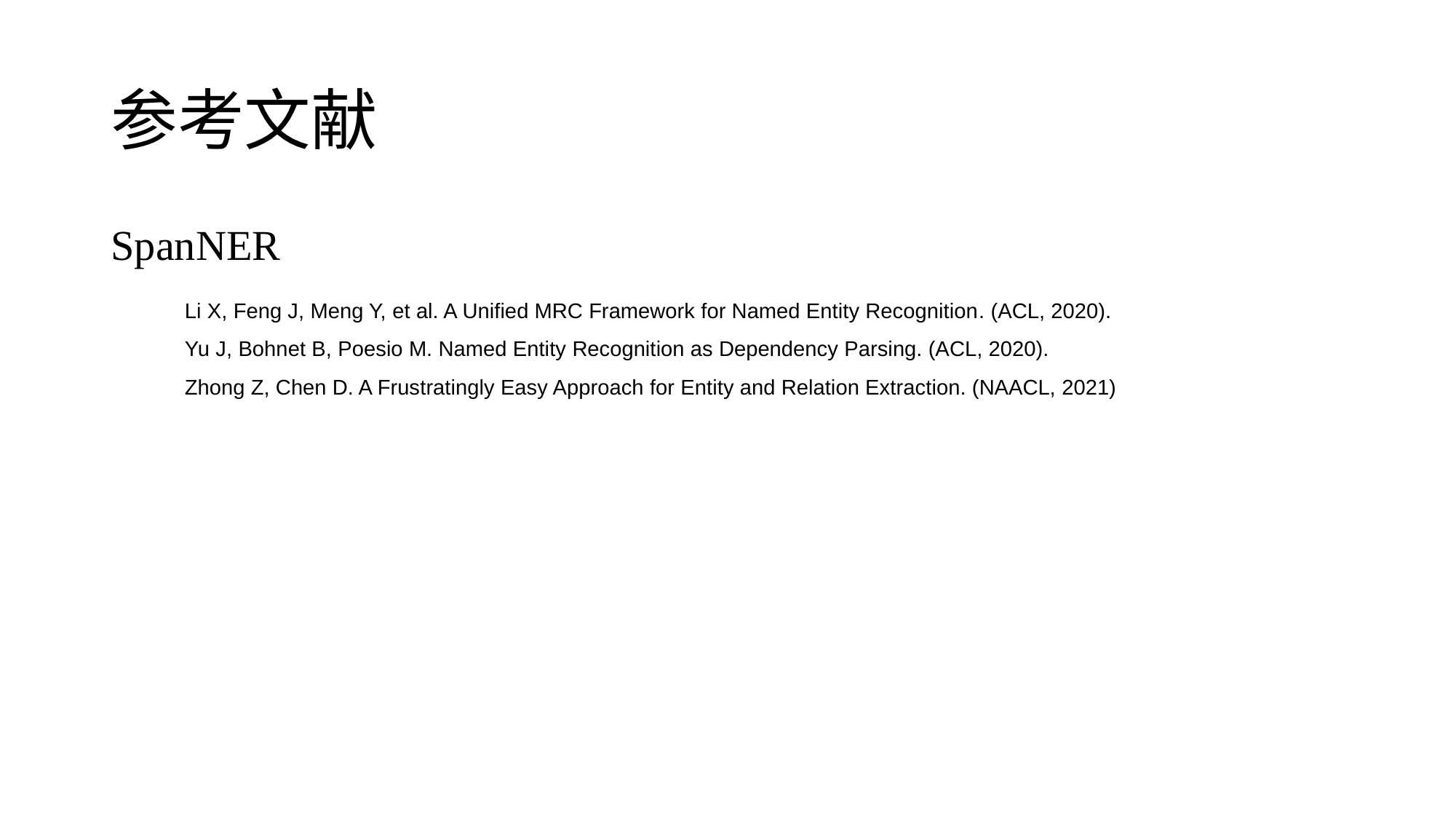

# 参考文献
SpanNER
Li X, Feng J, Meng Y, et al. A Unified MRC Framework for Named Entity Recognition. (ACL, 2020).
Yu J, Bohnet B, Poesio M. Named Entity Recognition as Dependency Parsing. (ACL, 2020).
Zhong Z, Chen D. A Frustratingly Easy Approach for Entity and Relation Extraction. (NAACL, 2021)
30